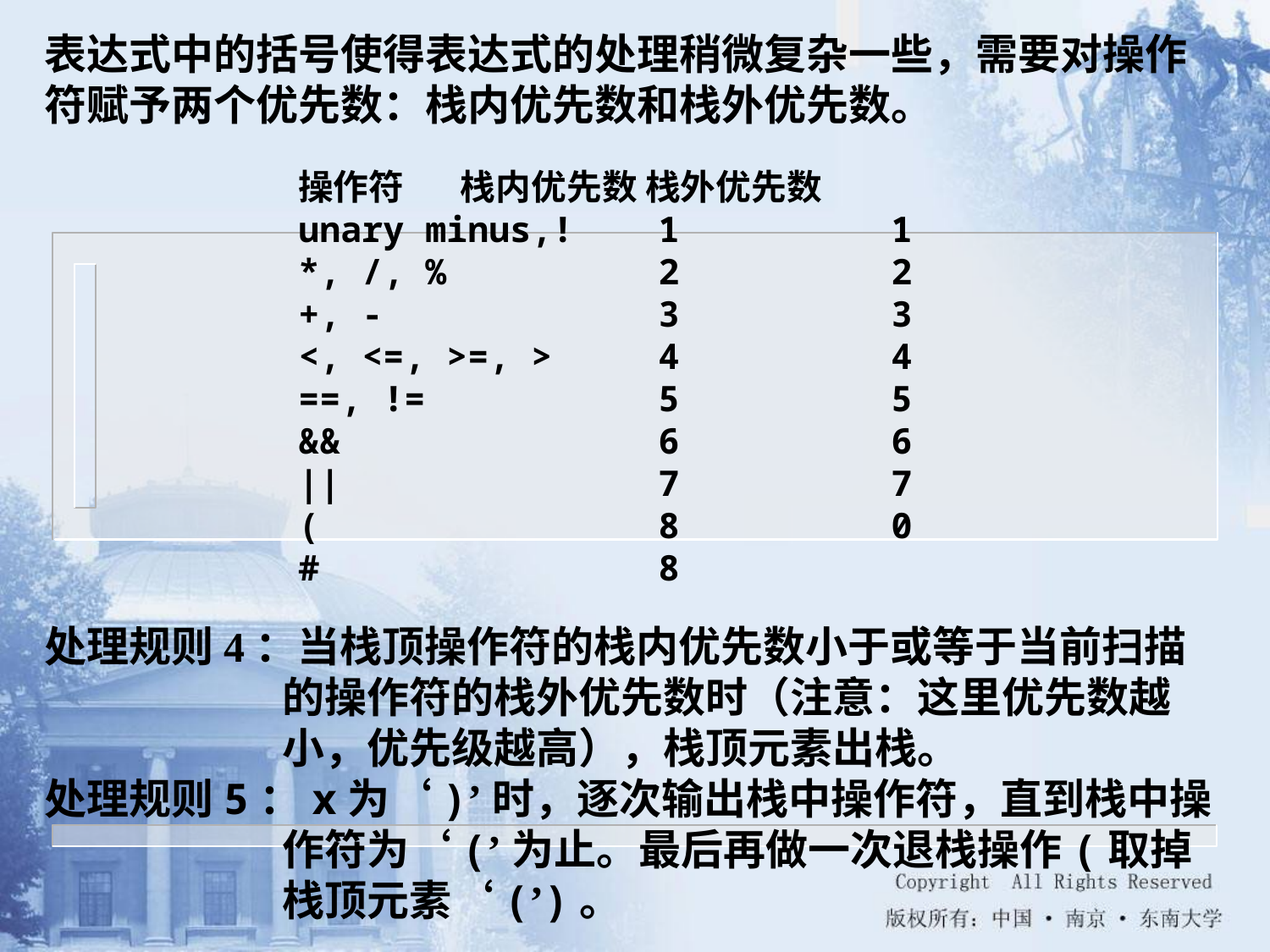

表达式中的括号使得表达式的处理稍微复杂一些，需要对操作符赋予两个优先数：栈内优先数和栈外优先数。
操作符       栈内优先数 栈外优先数
unary minus,!    1          1
*, /, %          2          2
+, -             3          3
<, <=, >=, >     4          4
==, !=           5          5
&&               6          6
||               7          7
(                8          0
#                8
处理规则4：当栈顶操作符的栈内优先数小于或等于当前扫描的操作符的栈外优先数时（注意：这里优先数越小，优先级越高），栈顶元素出栈。
处理规则5：x为‘)’时，逐次输出栈中操作符，直到栈中操作符为‘(’为止。最后再做一次退栈操作(取掉栈顶元素‘(’)。